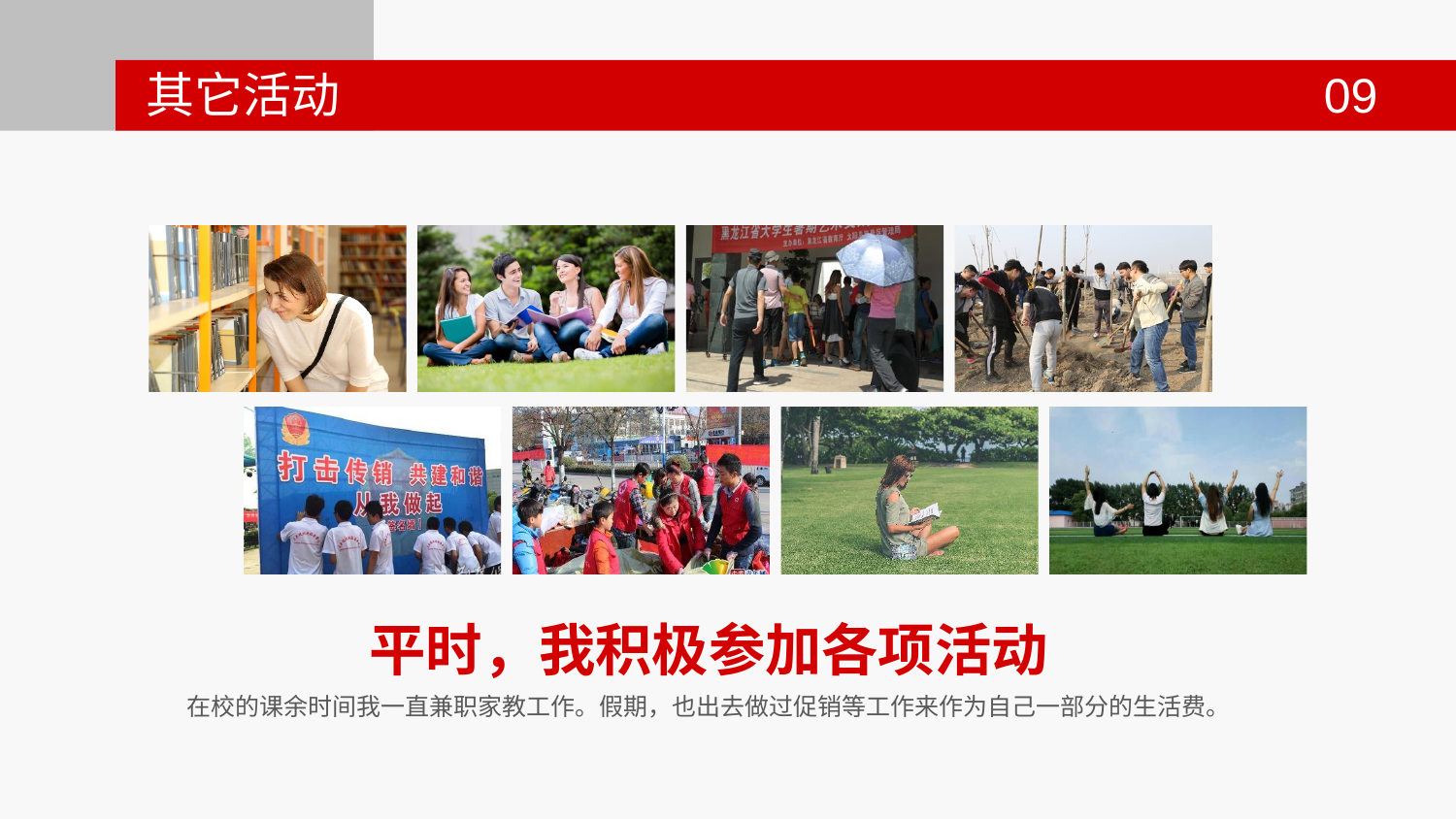

其它活动
09

平时，我积极参加各项活动
在校的课余时间我一直兼职家教工作。假期，也出去做过促销等工作来作为自己一部分的生活费。